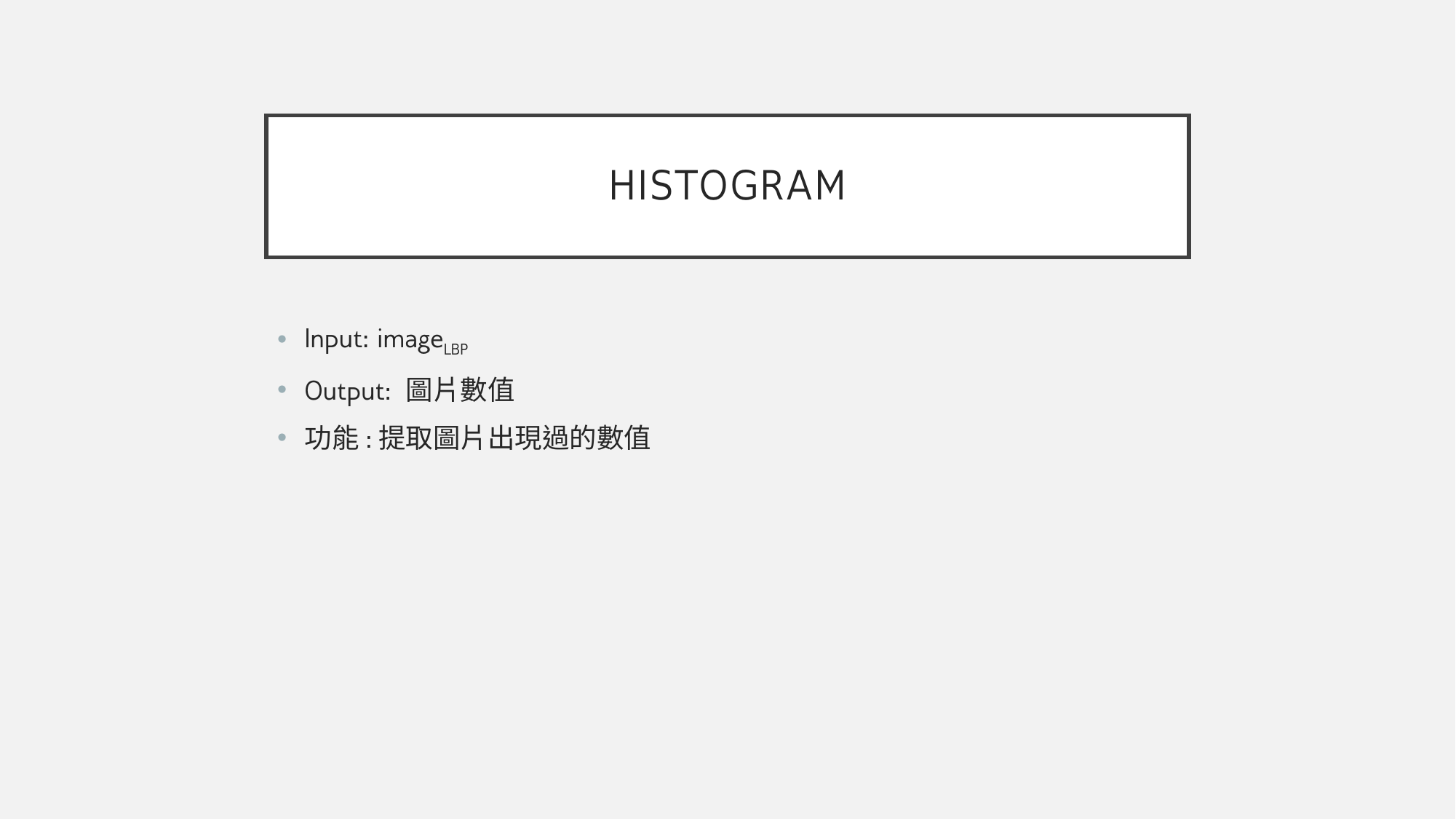

# Histogram
Input: imageLBP
Output: 圖片數值
功能:提取圖片出現過的數值